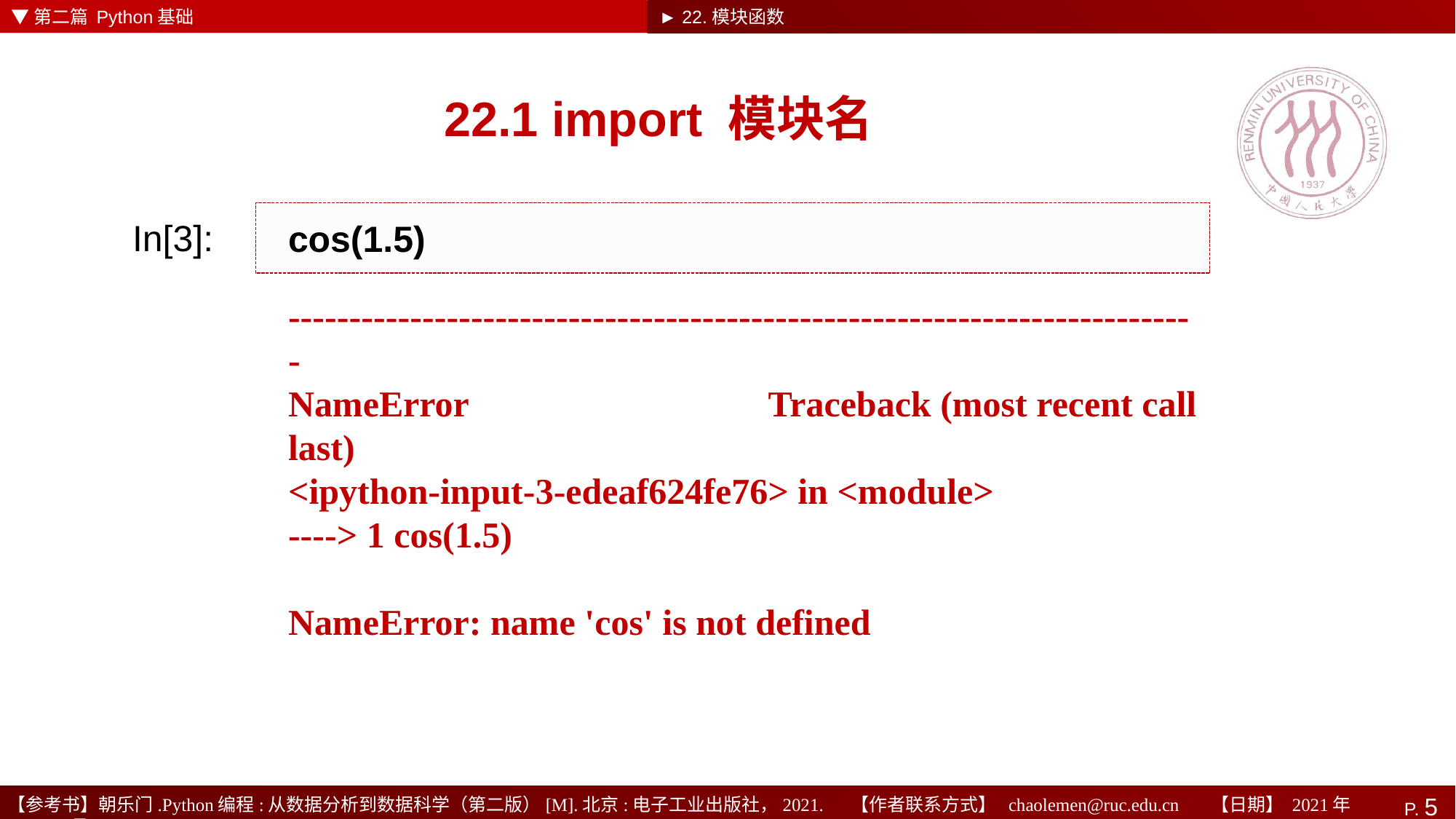

▼第二篇 Python基础
► 22.模块函数
# 22.1 import 模块名
cos(1.5)
In[3]:
---------------------------------------------------------------------------
NameError                                 Traceback (most recent call last)
<ipython-input-3-edeaf624fe76> in <module>
----> 1 cos(1.5)

NameError: name 'cos' is not defined